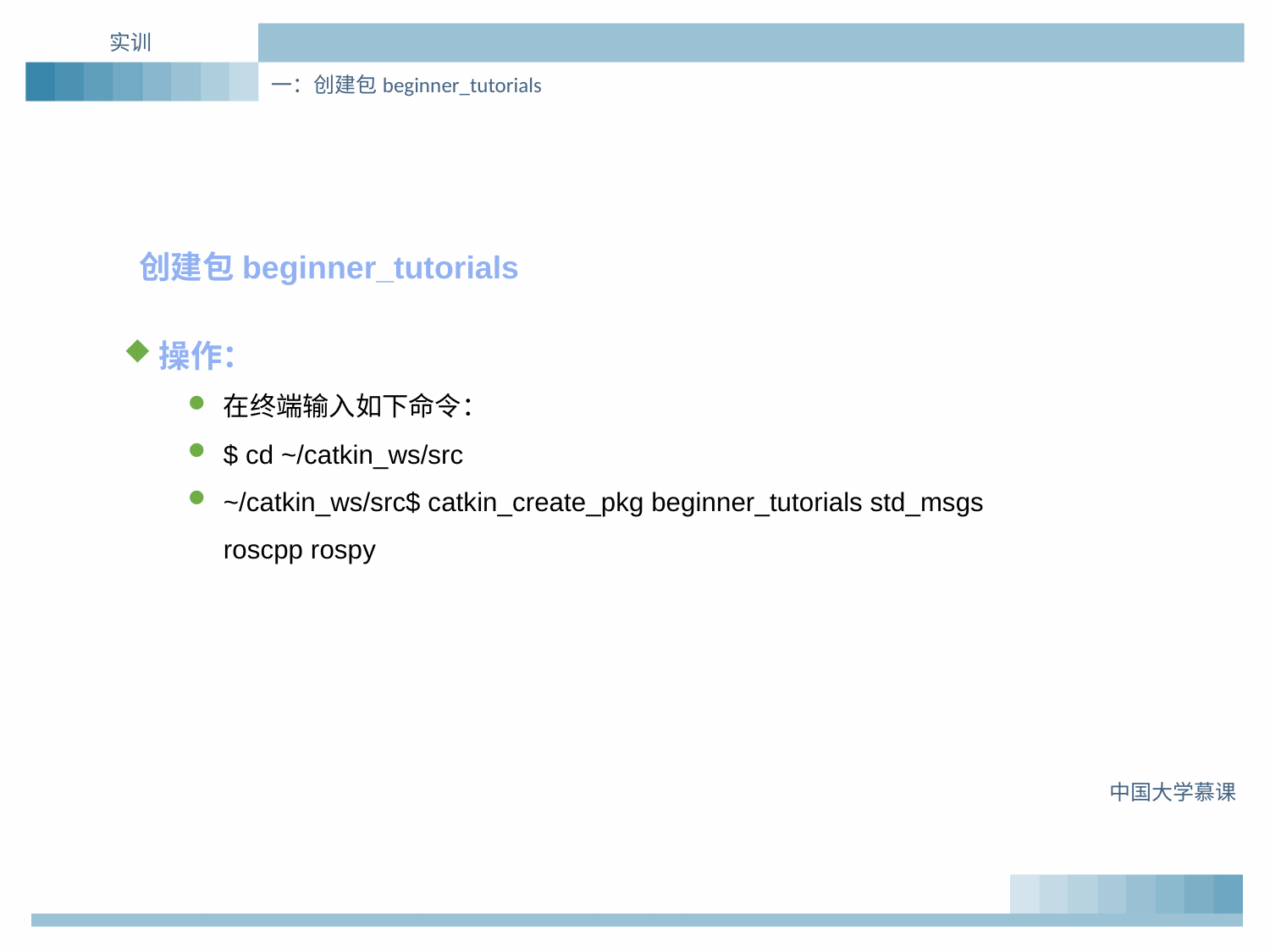

实训
一：创建包beginner_tutorials

创建包beginner_tutorials

操作：
在终端输入如下命令：
$ cd ~/catkin_ws/src
~/catkin_ws/src$ catkin_create_pkg beginner_tutorials std_msgs roscpp rospy

中国大学慕课